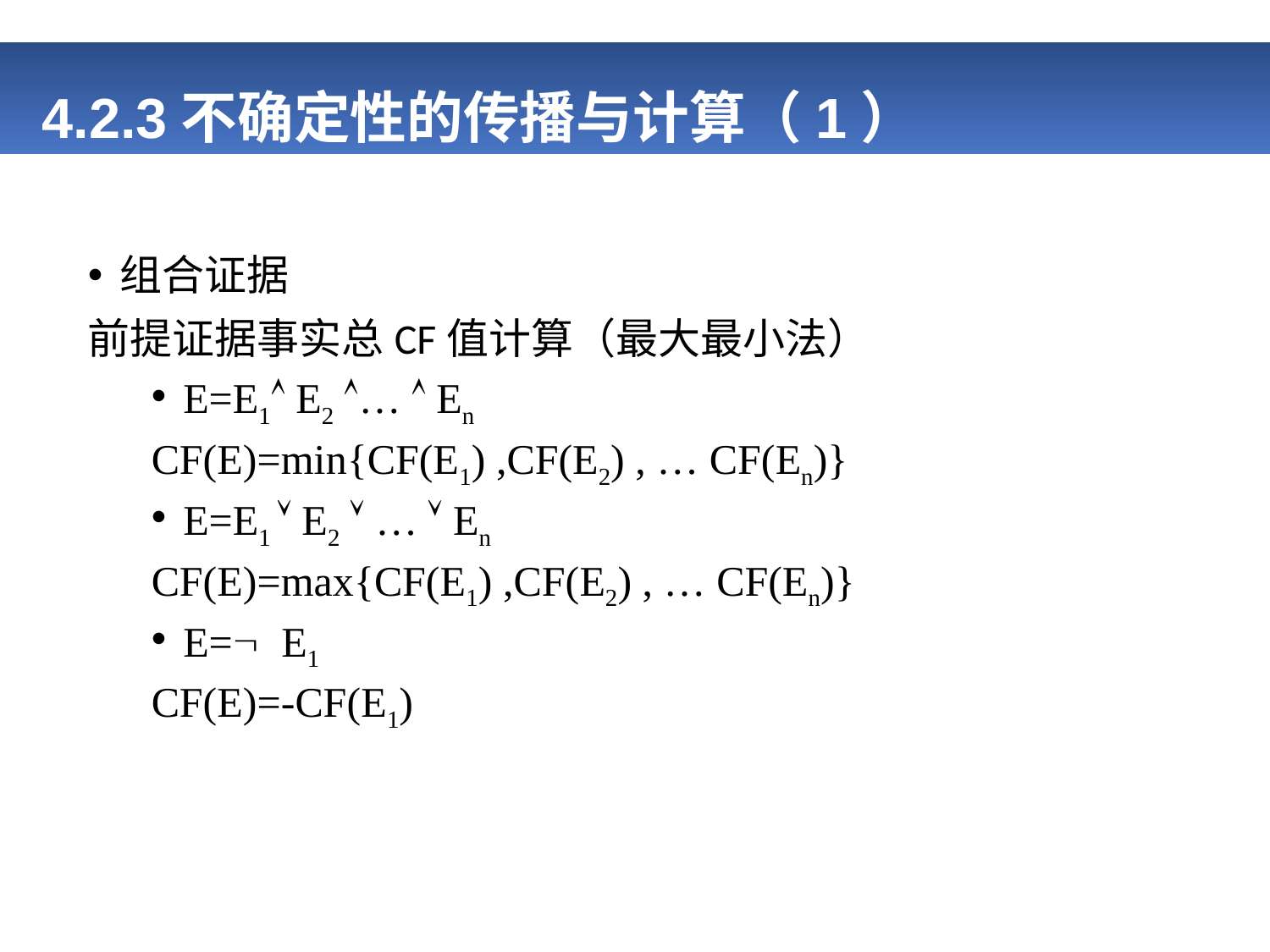

# 4.2.3不确定性的传播与计算（1）
组合证据
前提证据事实总CF值计算（最大最小法）
E=E1∧ E2 ∧… ∧ En
CF(E)=min{CF(E1) ,CF(E2) , … CF(En)}
E=E1 ∨ E2 ∨ … ∨ En
CF(E)=max{CF(E1) ,CF(E2) , … CF(En)}
E=¬ E1
CF(E)=-CF(E1)